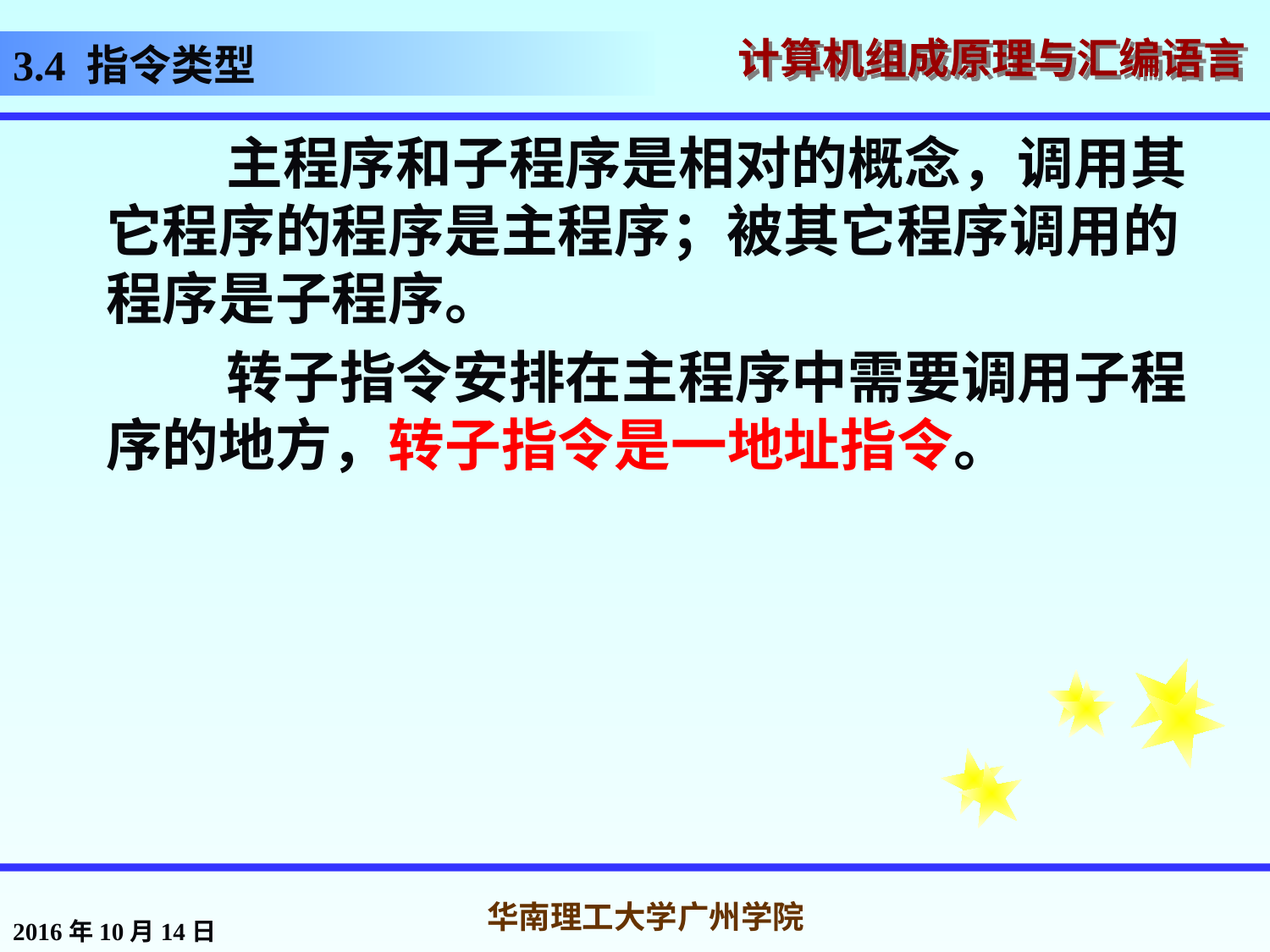

# 3.4 指令类型
            主程序和子程序是相对的概念，调用其它程序的程序是主程序；被其它程序调用的程序是子程序。
            转子指令安排在主程序中需要调用子程序的地方，转子指令是一地址指令。
2016年10月14日
华南理工大学广州学院